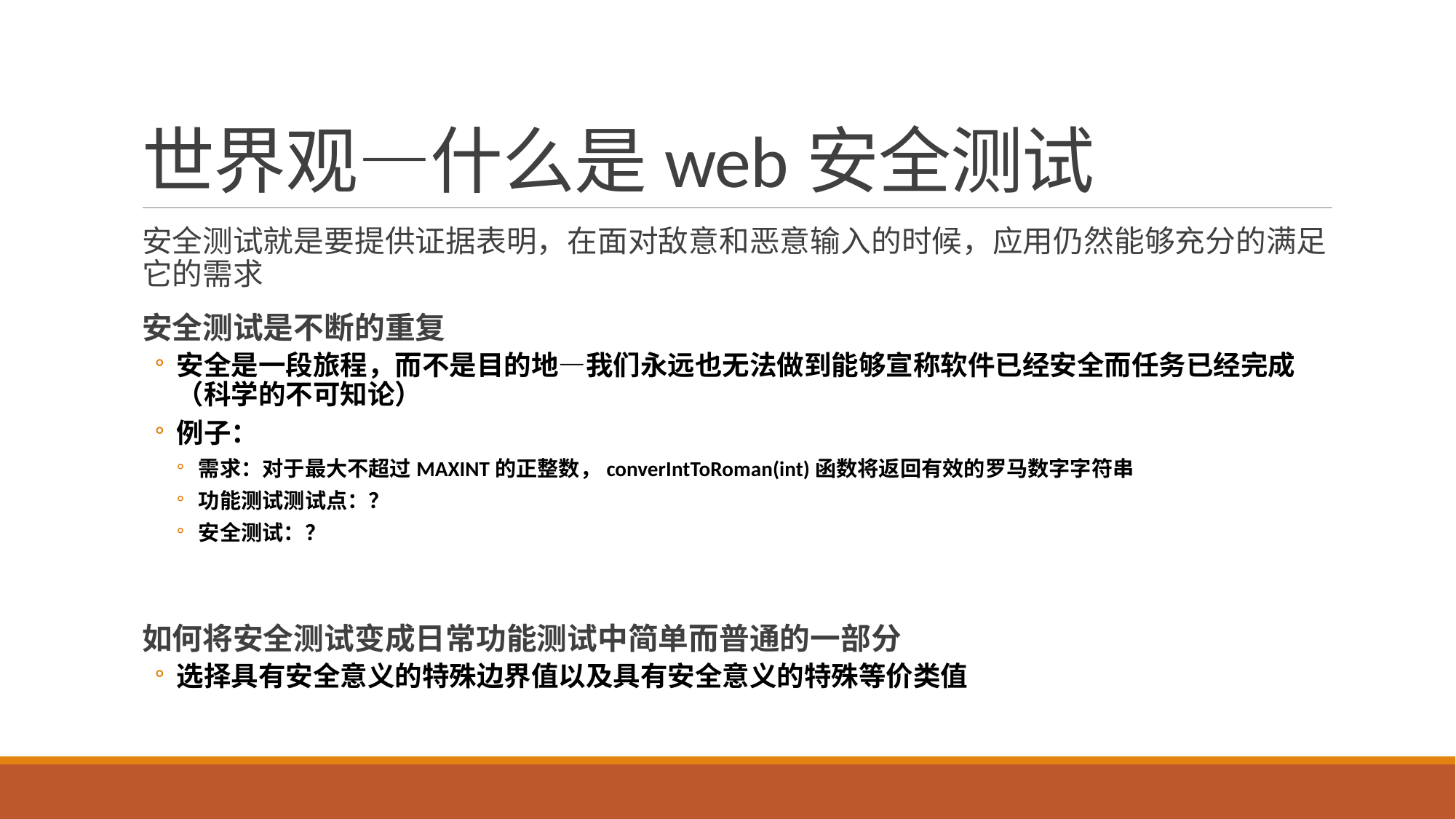

# 世界观—什么是web安全测试
安全测试就是要提供证据表明，在面对敌意和恶意输入的时候，应用仍然能够充分的满足它的需求
安全测试是不断的重复
安全是一段旅程，而不是目的地—我们永远也无法做到能够宣称软件已经安全而任务已经完成（科学的不可知论）
例子：
需求：对于最大不超过MAXINT的正整数，converIntToRoman(int)函数将返回有效的罗马数字字符串
功能测试测试点：？
安全测试：？

如何将安全测试变成日常功能测试中简单而普通的一部分
选择具有安全意义的特殊边界值以及具有安全意义的特殊等价类值